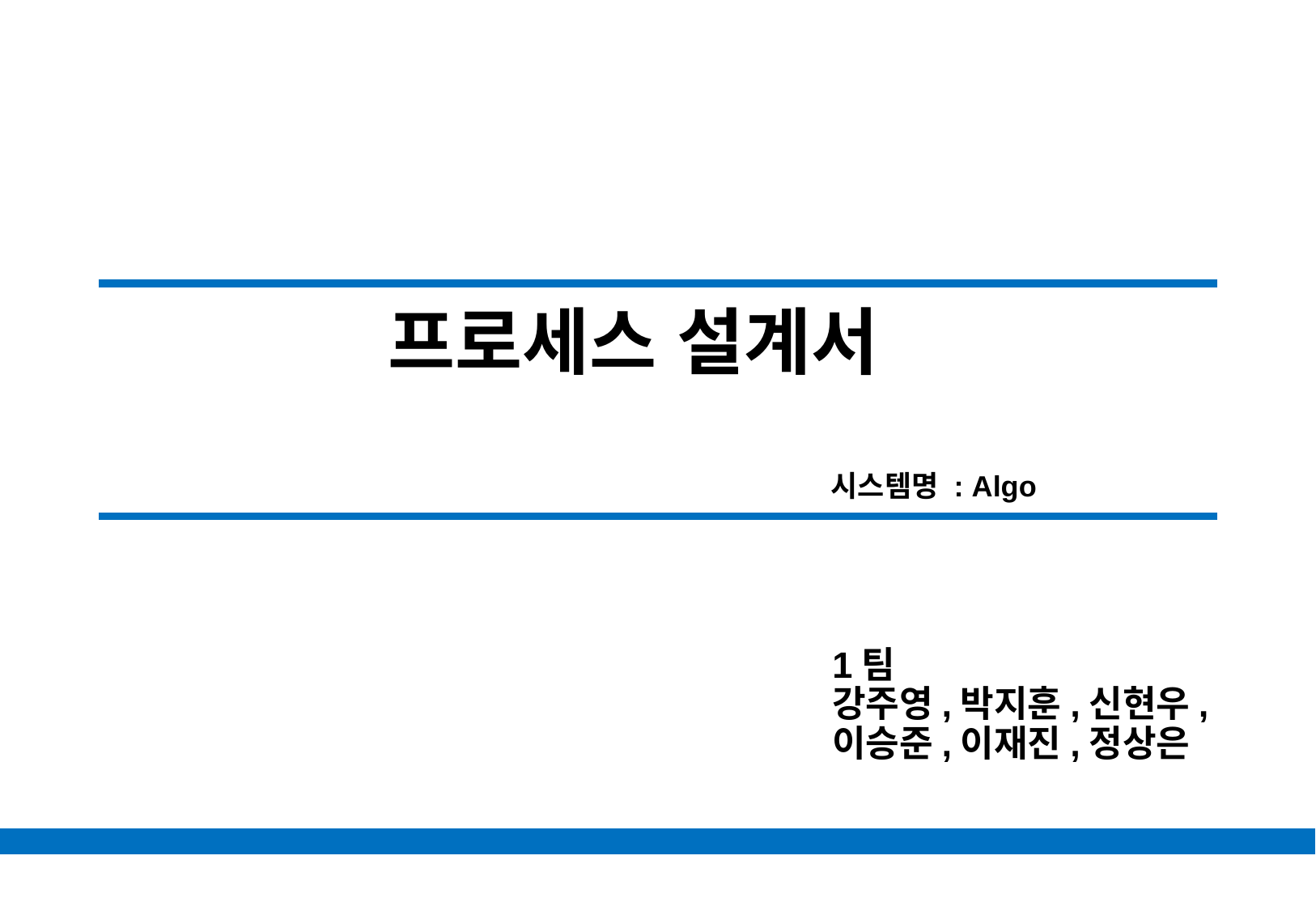

# 프로세스 설계서
시스템명 : Algo
1팀
강주영,박지훈,신현우,
이승준,이재진,정상은